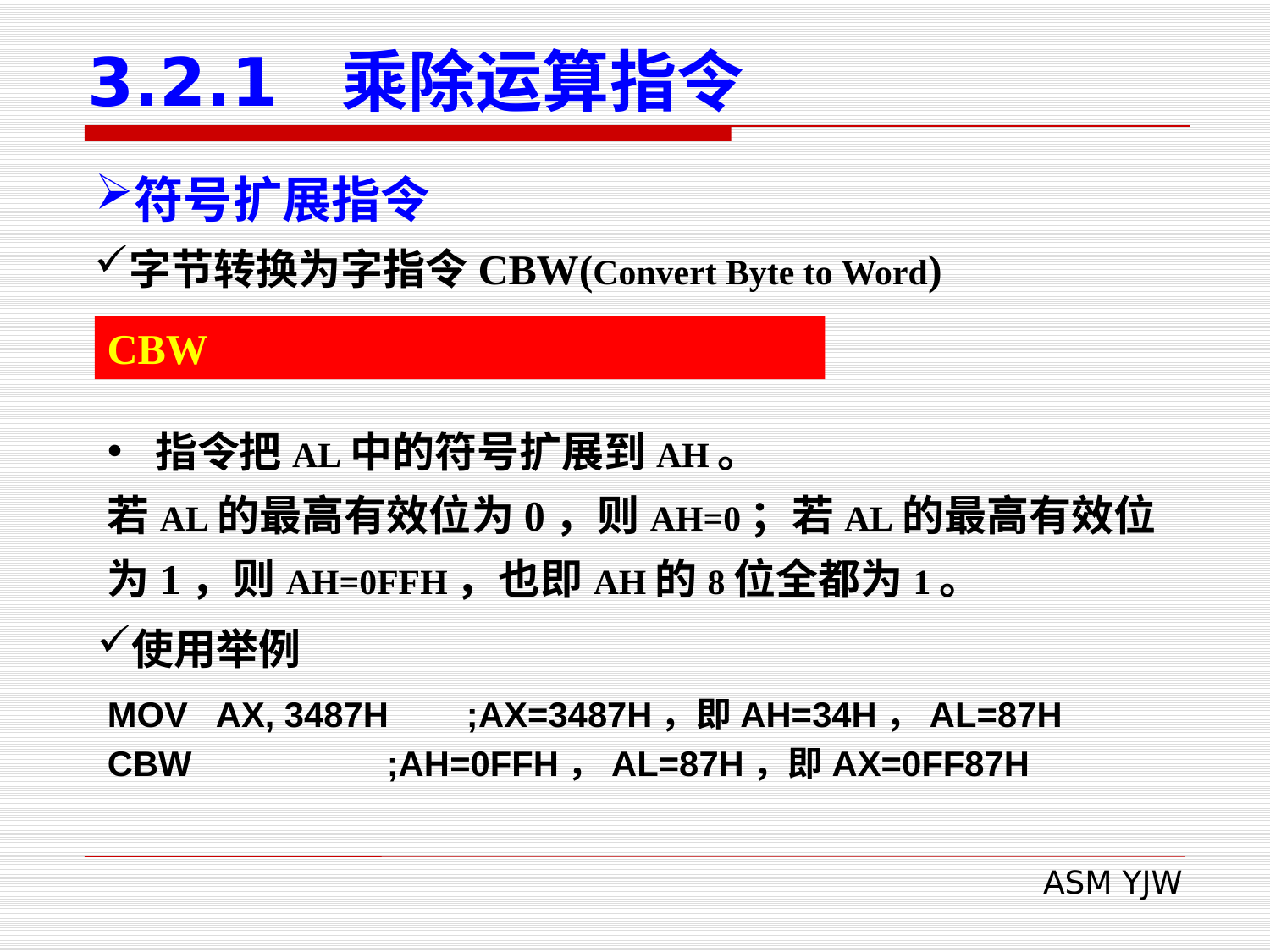

# 3.2.1  乘除运算指令
符号扩展指令
字节转换为字指令CBW(Convert Byte to Word)
CBW
指令把AL中的符号扩展到AH。
若AL的最高有效位为0，则AH=0；若AL的最高有效位为1，则AH=0FFH，也即AH的8位全都为1。
使用举例
MOV   AX, 3487H        ;AX=3487H，即AH=34H，AL=87H
CBW                    ;AH=0FFH，AL=87H，即AX=0FF87H